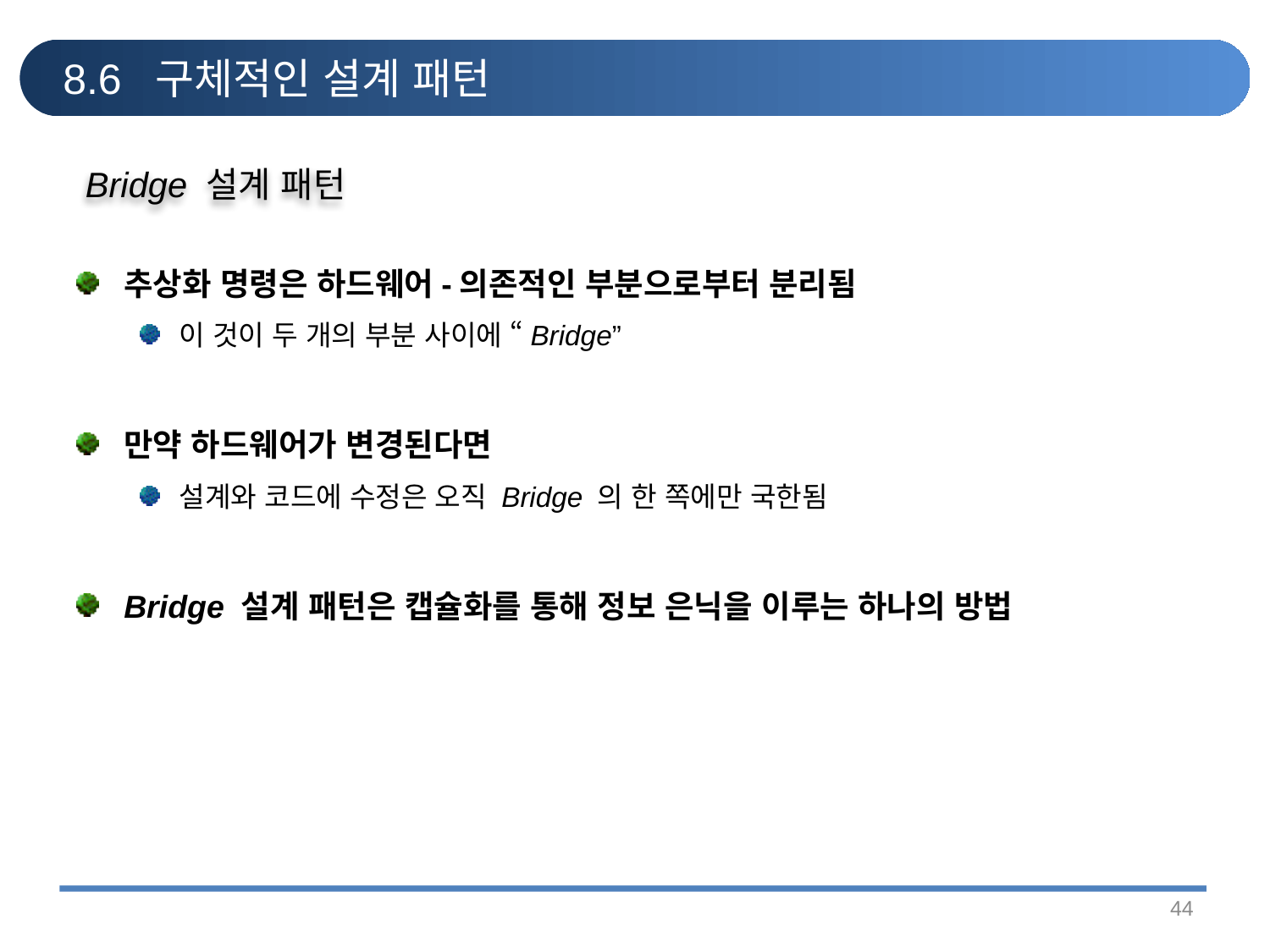

# 8.6  구체적인 설계 패턴
Bridge 설계 패턴
추상화 명령은 하드웨어-의존적인 부분으로부터 분리됨
이 것이 두 개의 부분 사이에 “Bridge”

만약 하드웨어가 변경된다면
설계와 코드에 수정은 오직 Bridge 의 한 쪽에만 국한됨

Bridge 설계 패턴은 캡슐화를 통해 정보 은닉을 이루는 하나의 방법
44